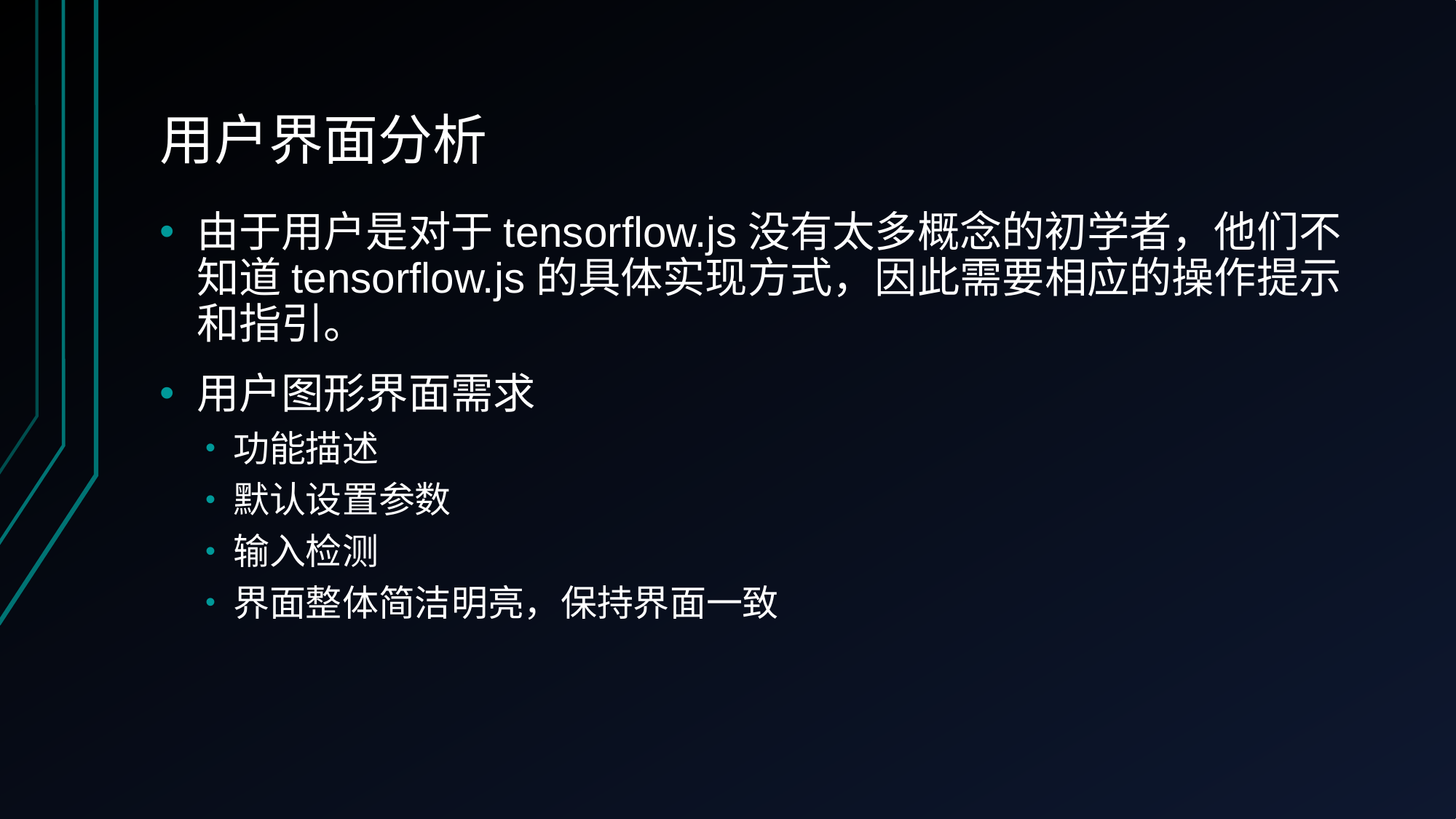

# 用户界面分析
由于用户是对于tensorflow.js没有太多概念的初学者，他们不知道tensorflow.js的具体实现方式，因此需要相应的操作提示和指引。
用户图形界面需求
功能描述
默认设置参数
输入检测
界面整体简洁明亮，保持界面一致